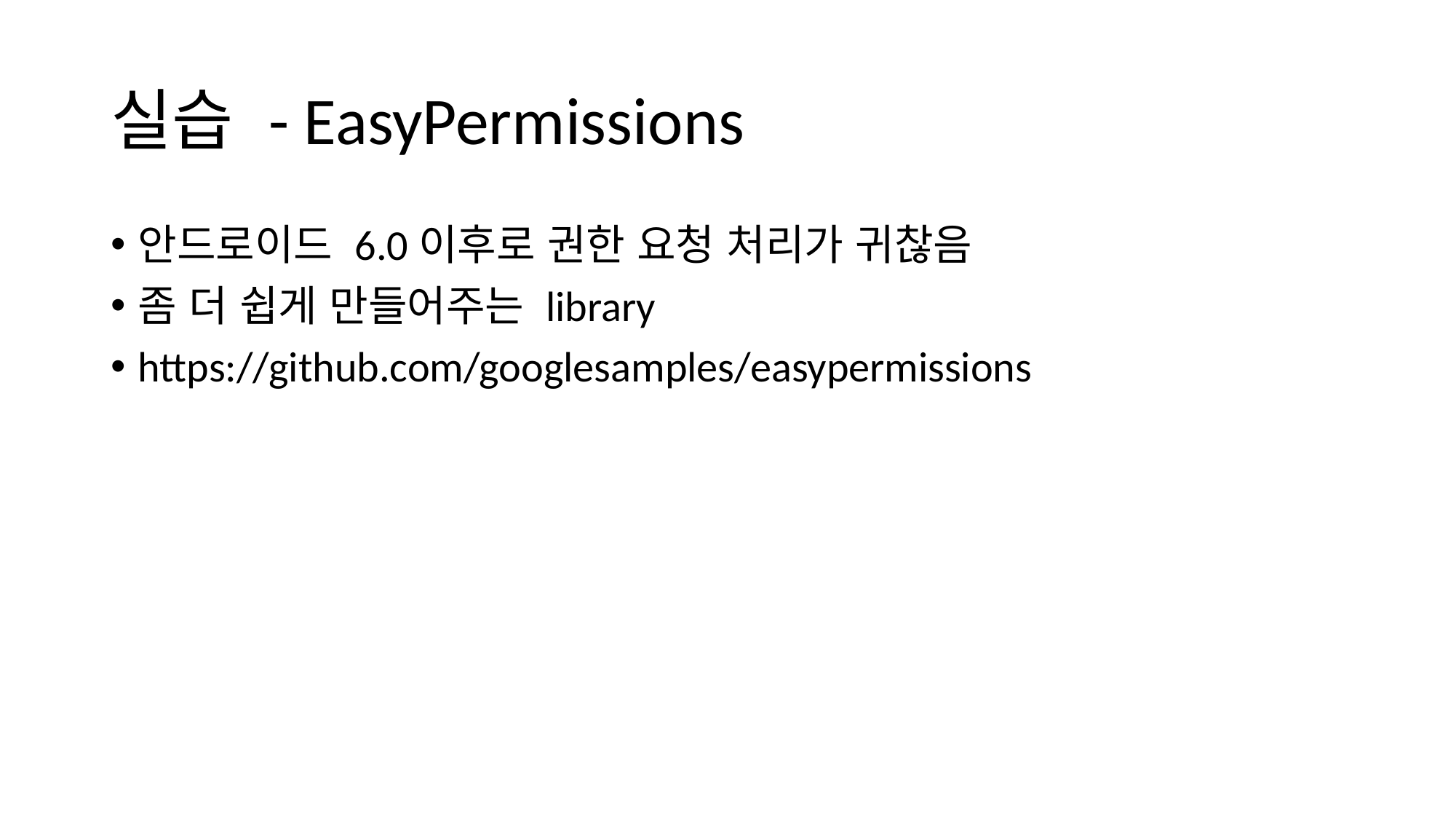

# 실습 - EasyPermissions
안드로이드 6.0이후로 권한 요청 처리가 귀찮음
좀 더 쉽게 만들어주는 library
https://github.com/googlesamples/easypermissions